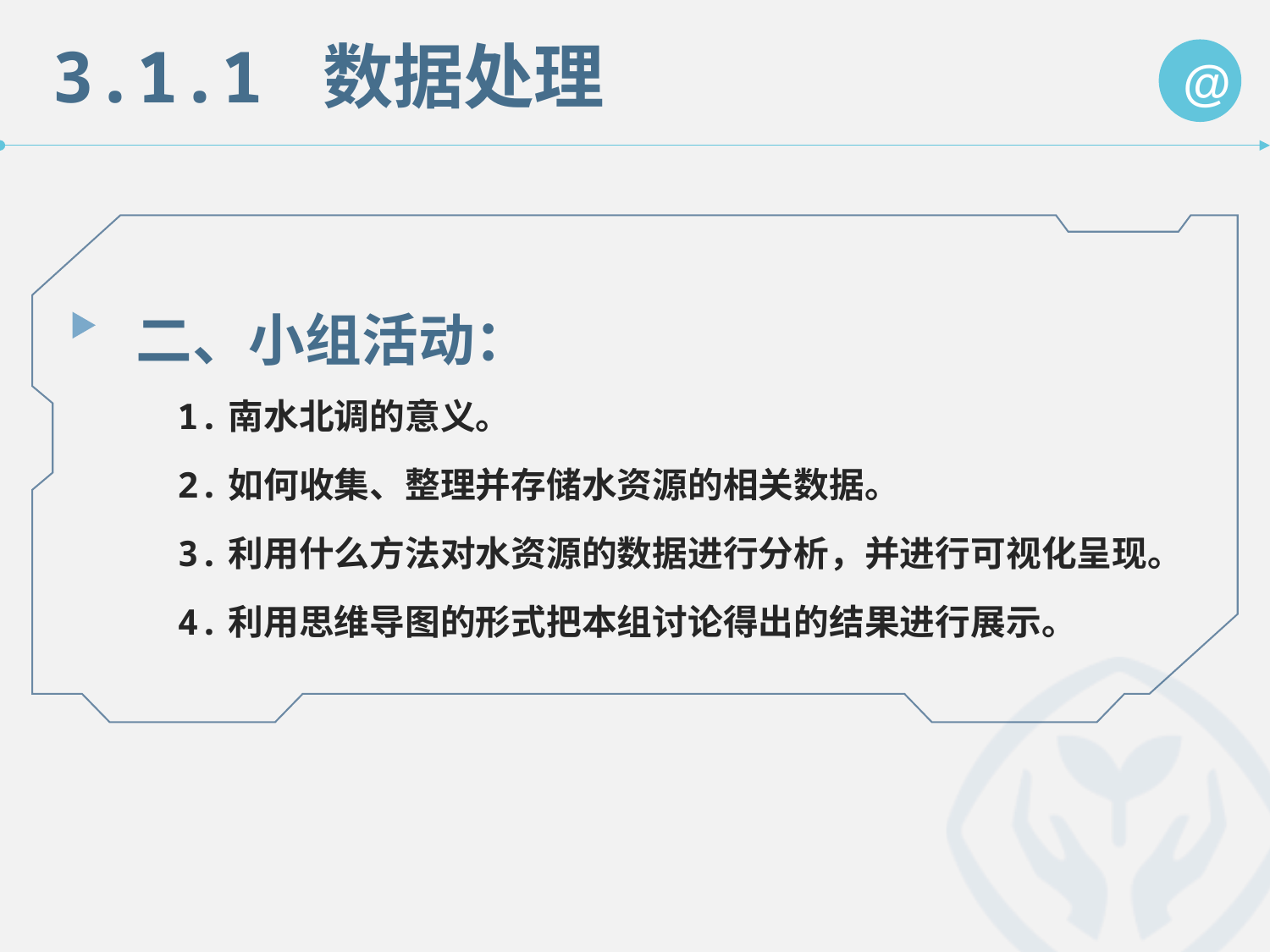

3.1.1 数据处理
@

二、小组活动：

    1.南水北调的意义。
    2.如何收集、整理并存储水资源的相关数据。
    3.利用什么方法对水资源的数据进行分析，并进行可视化呈现。
    4.利用思维导图的形式把本组讨论得出的结果进行展示。